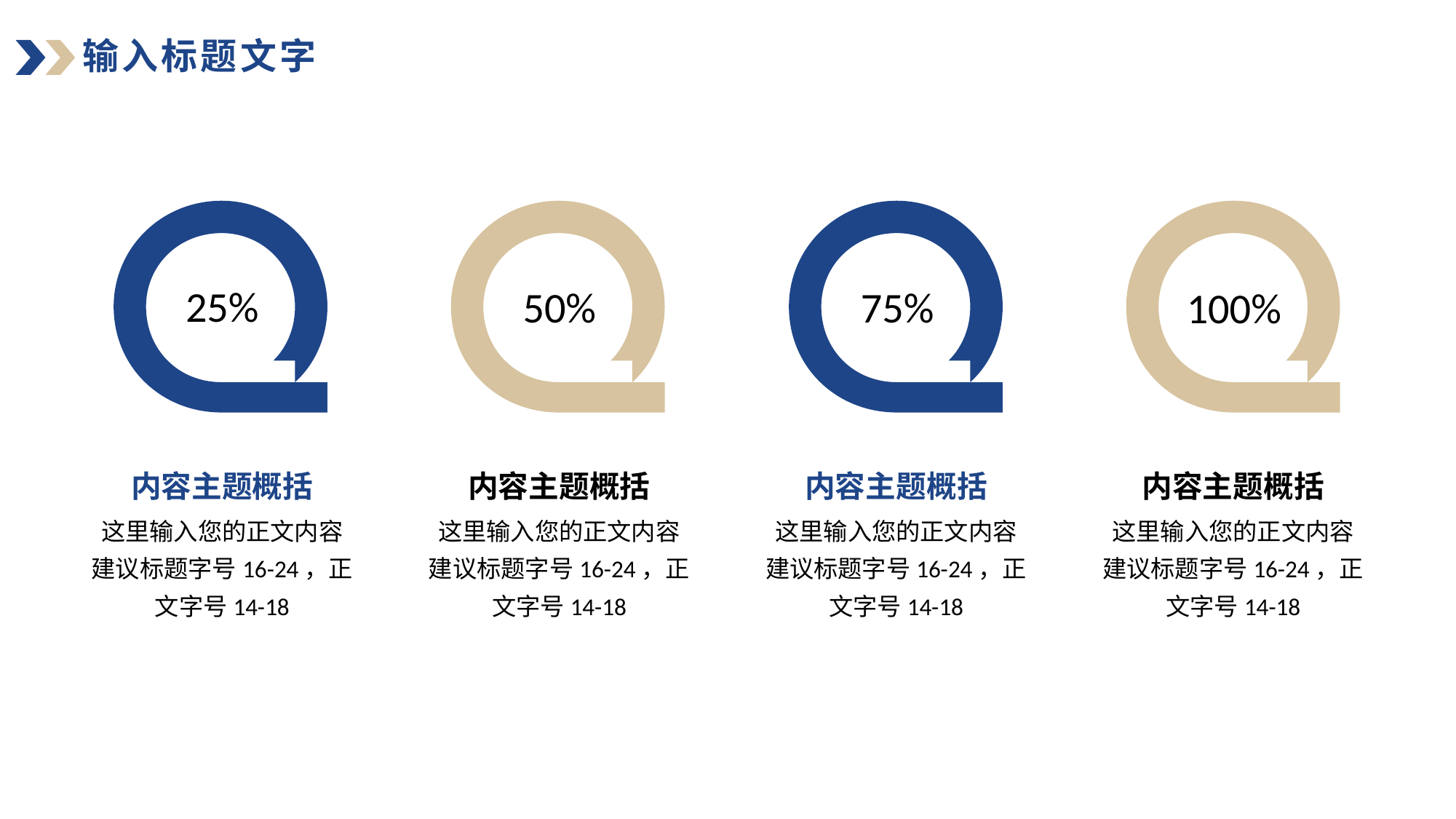

# 输入标题文字

25%
50%
75%
100%
内容主题概括
内容主题概括
内容主题概括
内容主题概括
这里输入您的正文内容
建议标题字号16-24，正文字号14-18
这里输入您的正文内容
建议标题字号16-24，正文字号14-18
这里输入您的正文内容
建议标题字号16-24，正文字号14-18
这里输入您的正文内容
建议标题字号16-24，正文字号14-18